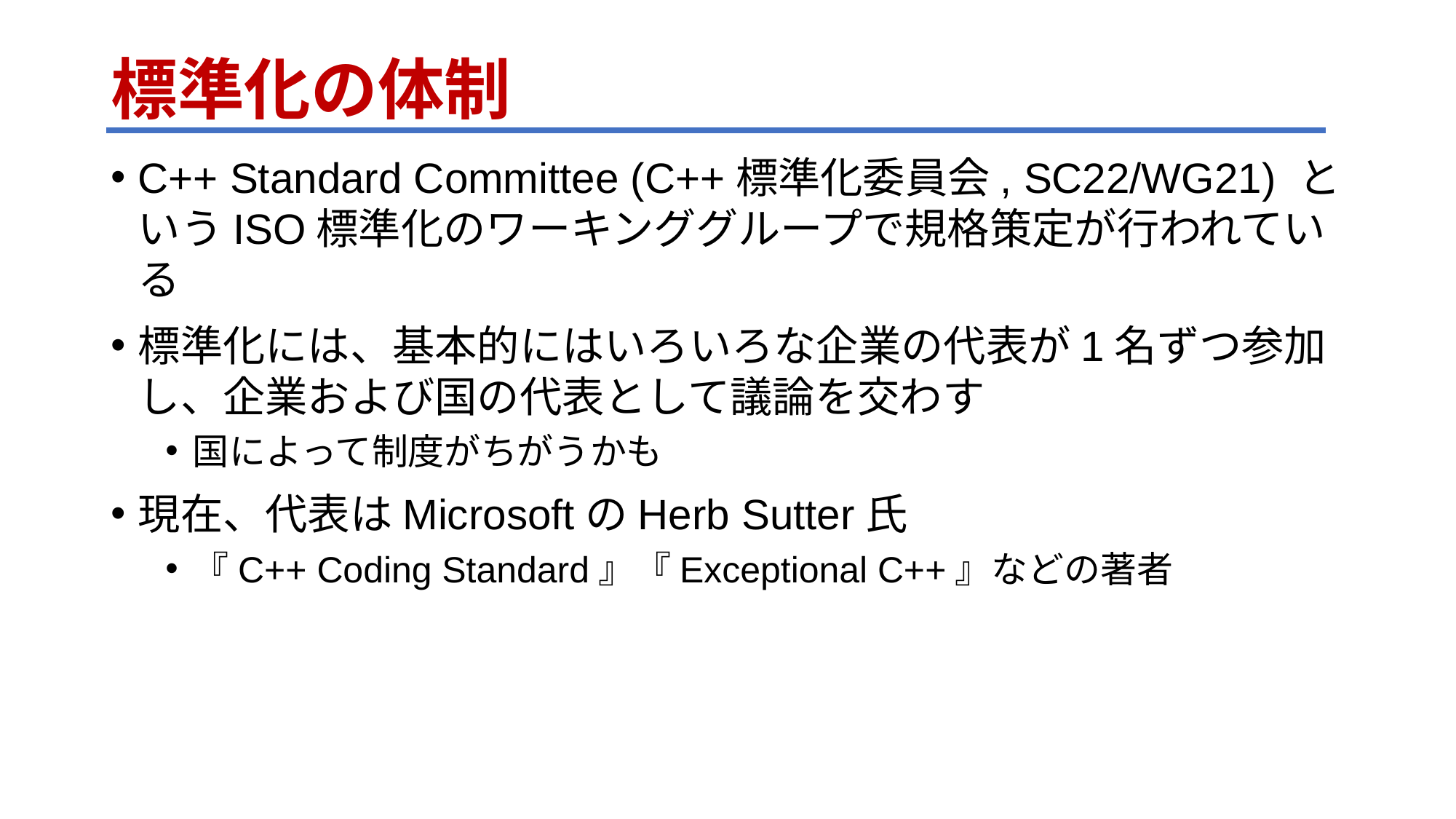

# 標準化の体制
C++ Standard Committee (C++標準化委員会, SC22/WG21) というISO標準化のワーキンググループで規格策定が行われている
標準化には、基本的にはいろいろな企業の代表が1名ずつ参加し、企業および国の代表として議論を交わす
国によって制度がちがうかも
現在、代表はMicrosoftのHerb Sutter氏
『C++ Coding Standard』『Exceptional C++』などの著者